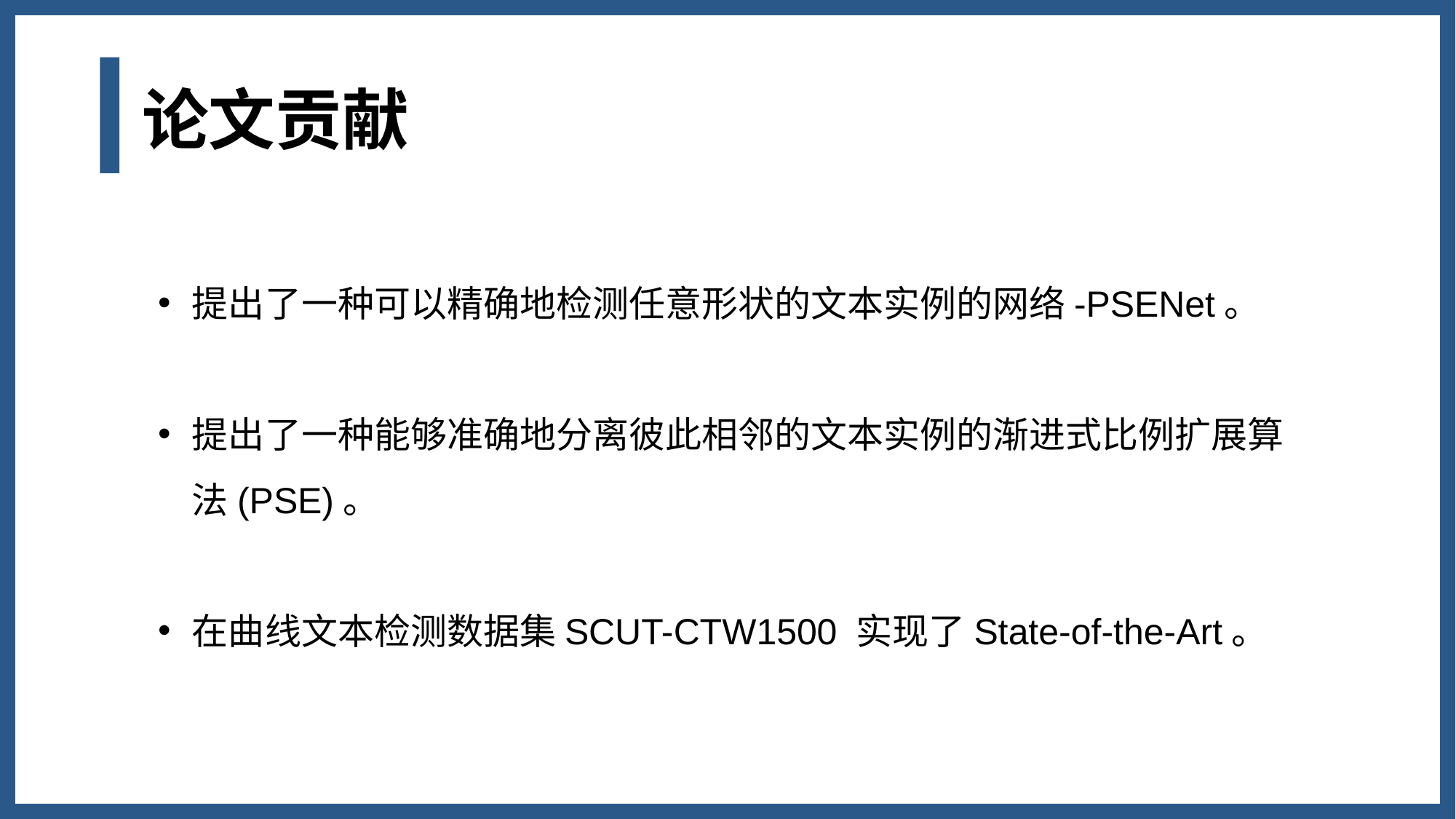

# 论文贡献
提出了一种可以精确地检测任意形状的文本实例的网络-PSENet。

提出了一种能够准确地分离彼此相邻的文本实例的渐进式比例扩展算法(PSE)。

在曲线文本检测数据集SCUT-CTW1500 实现了State-of-the-Art。